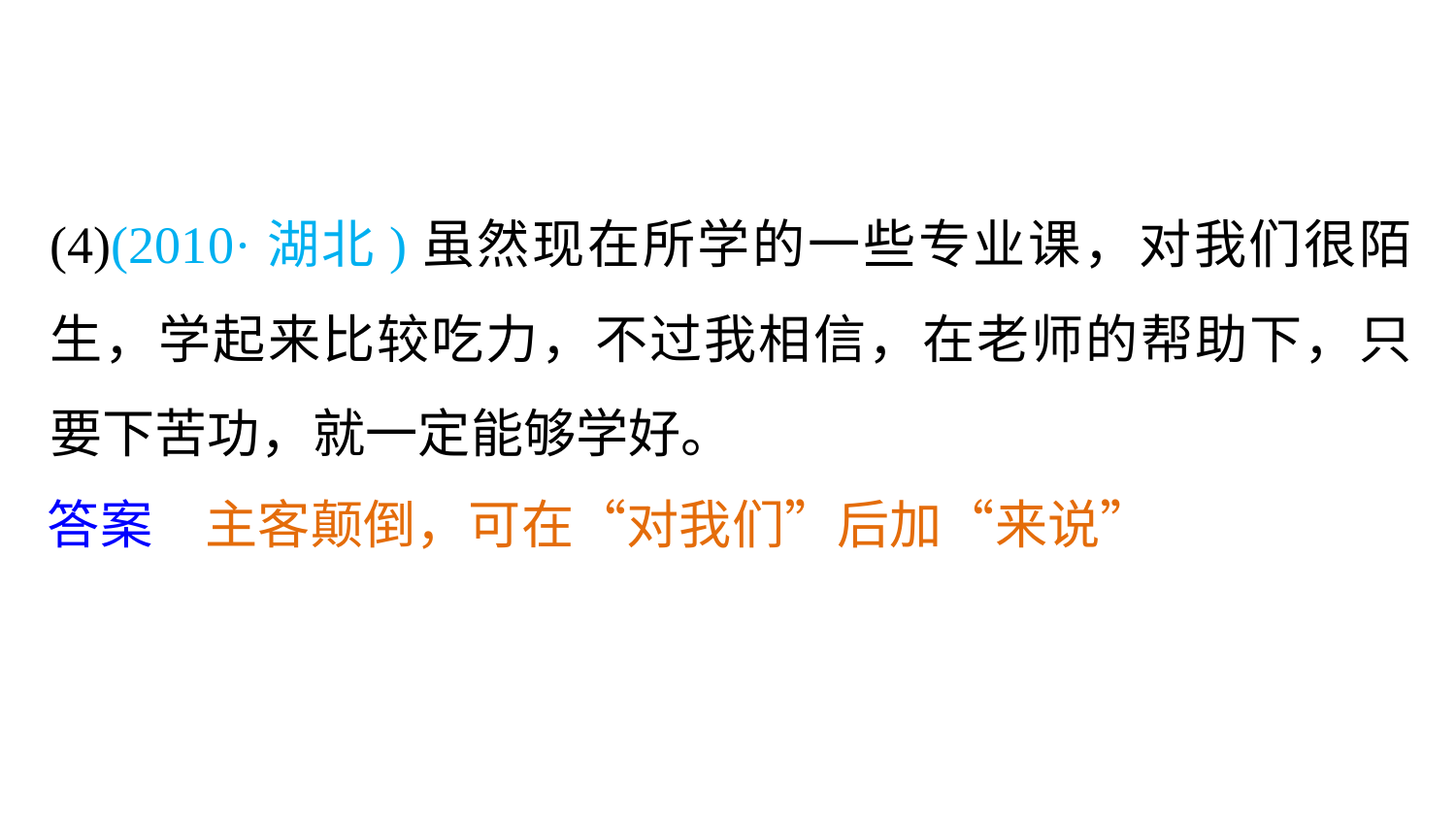

(4)(2010·湖北)虽然现在所学的一些专业课，对我们很陌生，学起来比较吃力，不过我相信，在老师的帮助下，只要下苦功，就一定能够学好。
答案　主客颠倒，可在“对我们”后加“来说”